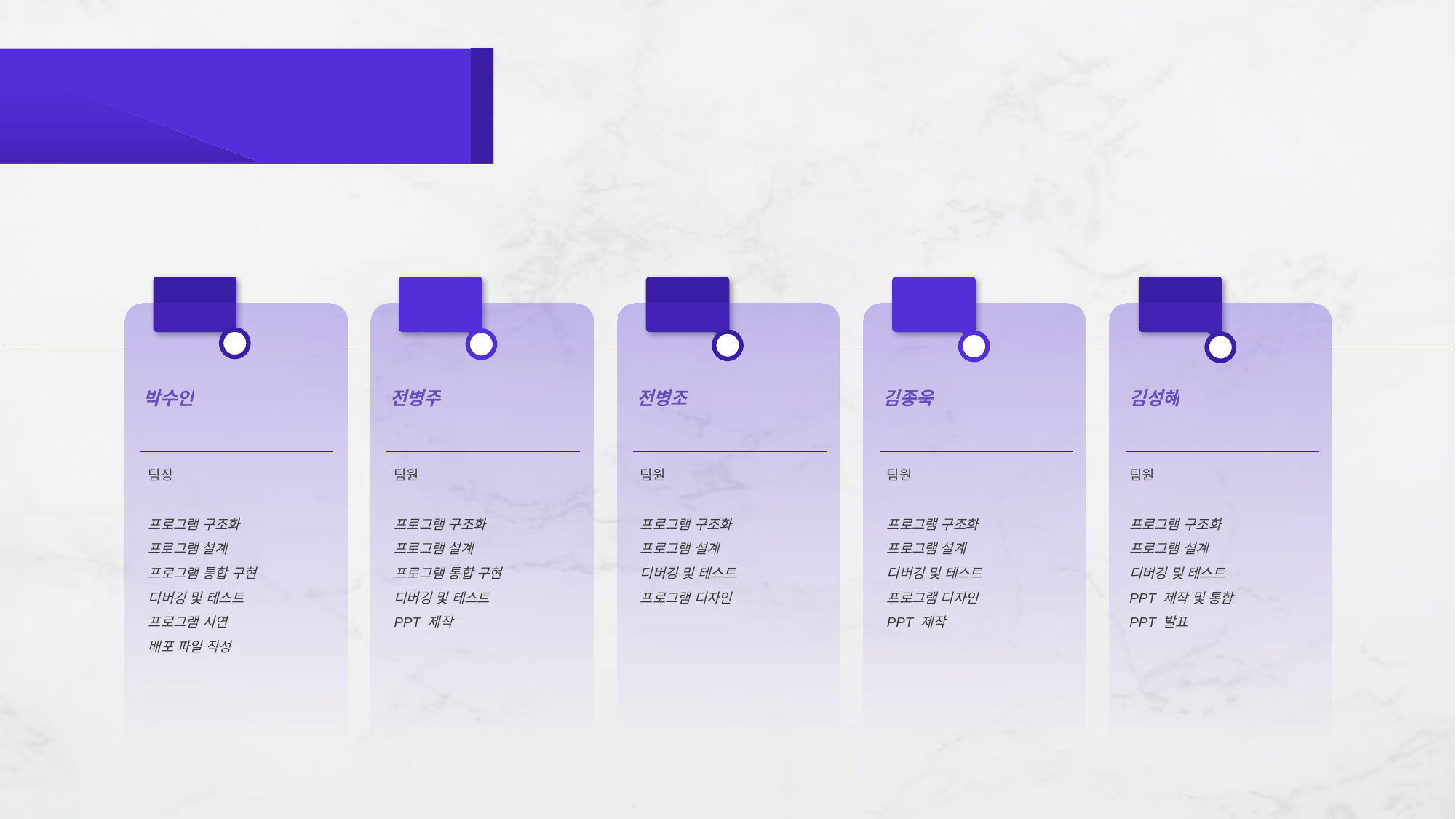

02 프로젝트 팀 구성 및 역할

01

박수인
팀장

프로그램 구조화
프로그램 설계
프로그램 통합 구현
디버깅 및 테스트
프로그램 시연
배포 파일 작성

02

전병주
팀원

프로그램 구조화
프로그램 설계
프로그램 통합 구현
디버깅 및 테스트
PPT 제작

03

전병조
팀원

프로그램 구조화
프로그램 설계
디버깅 및 테스트
프로그램 디자인

04

김종욱
팀원

프로그램 구조화
프로그램 설계
디버깅 및 테스트
프로그램 디자인
PPT 제작

05

김성혜
팀원

프로그램 구조화
프로그램 설계
디버깅 및 테스트
PPT 제작 및 통합
PPT 발표